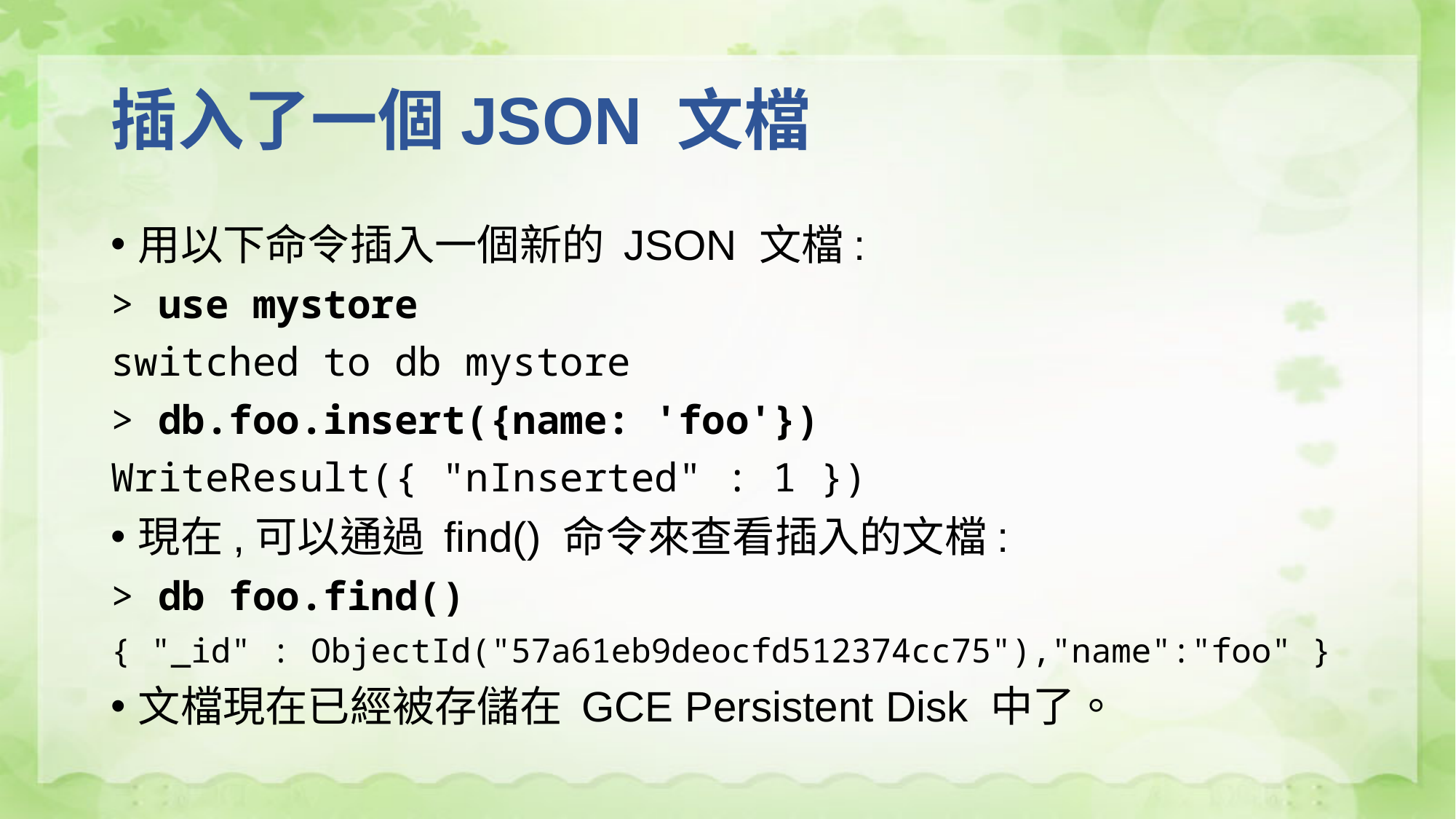

# 插入了一個JSON 文檔
用以下命令插入一個新的 JSON 文檔:
> use mystore
switched to db mystore
> db.foo.insert({name: 'foo'})
WriteResult({ "nInserted" : 1 })
現在,可以通過 find() 命令來查看插入的文檔:
> db foo.find()
{ "_id" : ObjectId("57a61eb9deocfd512374cc75"),"name":"foo" }
文檔現在已經被存儲在 GCE Persistent Disk 中了。